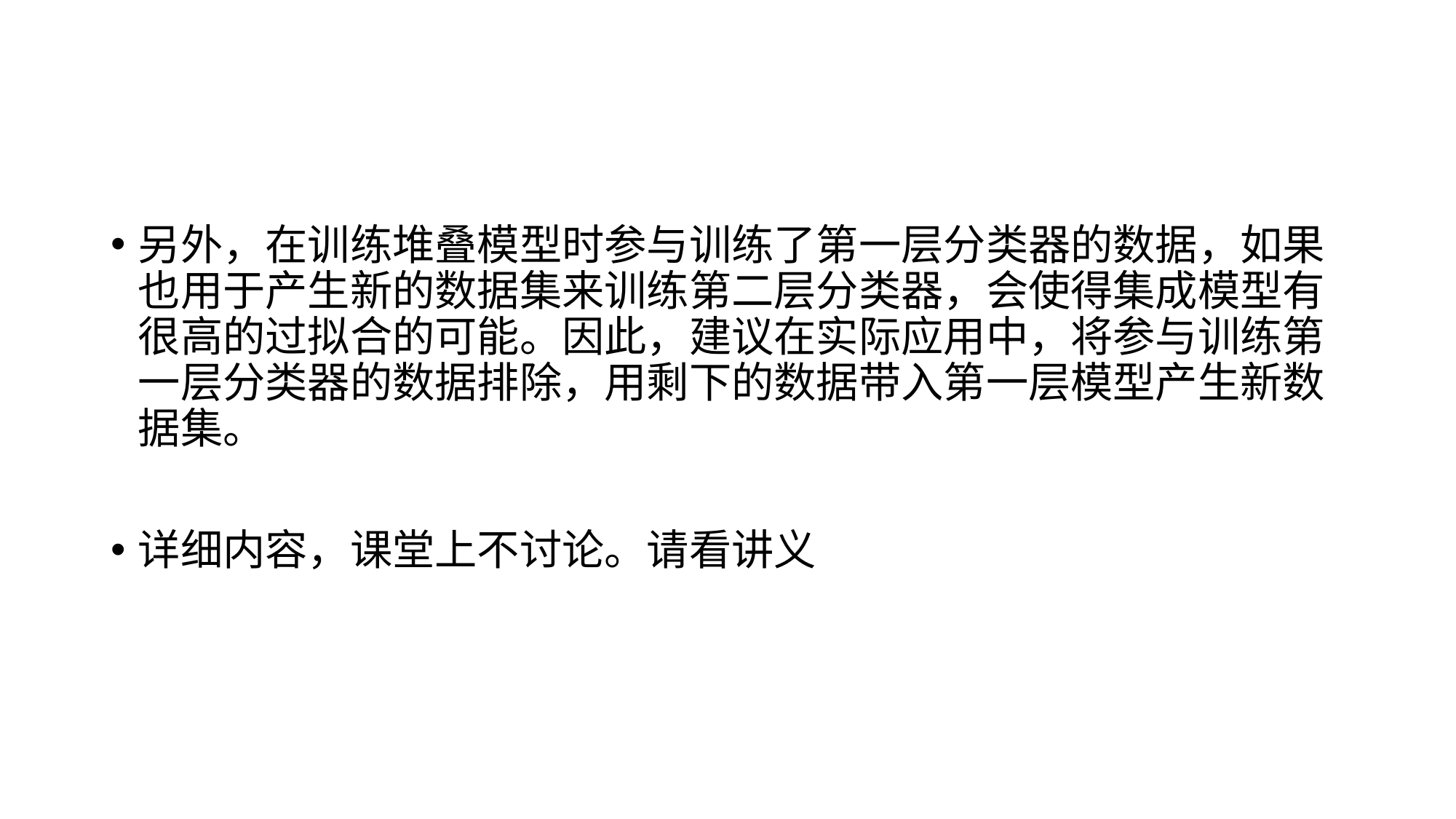

#
另外，在训练堆叠模型时参与训练了第一层分类器的数据，如果也用于产生新的数据集来训练第二层分类器，会使得集成模型有很高的过拟合的可能。因此，建议在实际应用中，将参与训练第一层分类器的数据排除，用剩下的数据带入第一层模型产生新数据集。

详细内容，课堂上不讨论。请看讲义